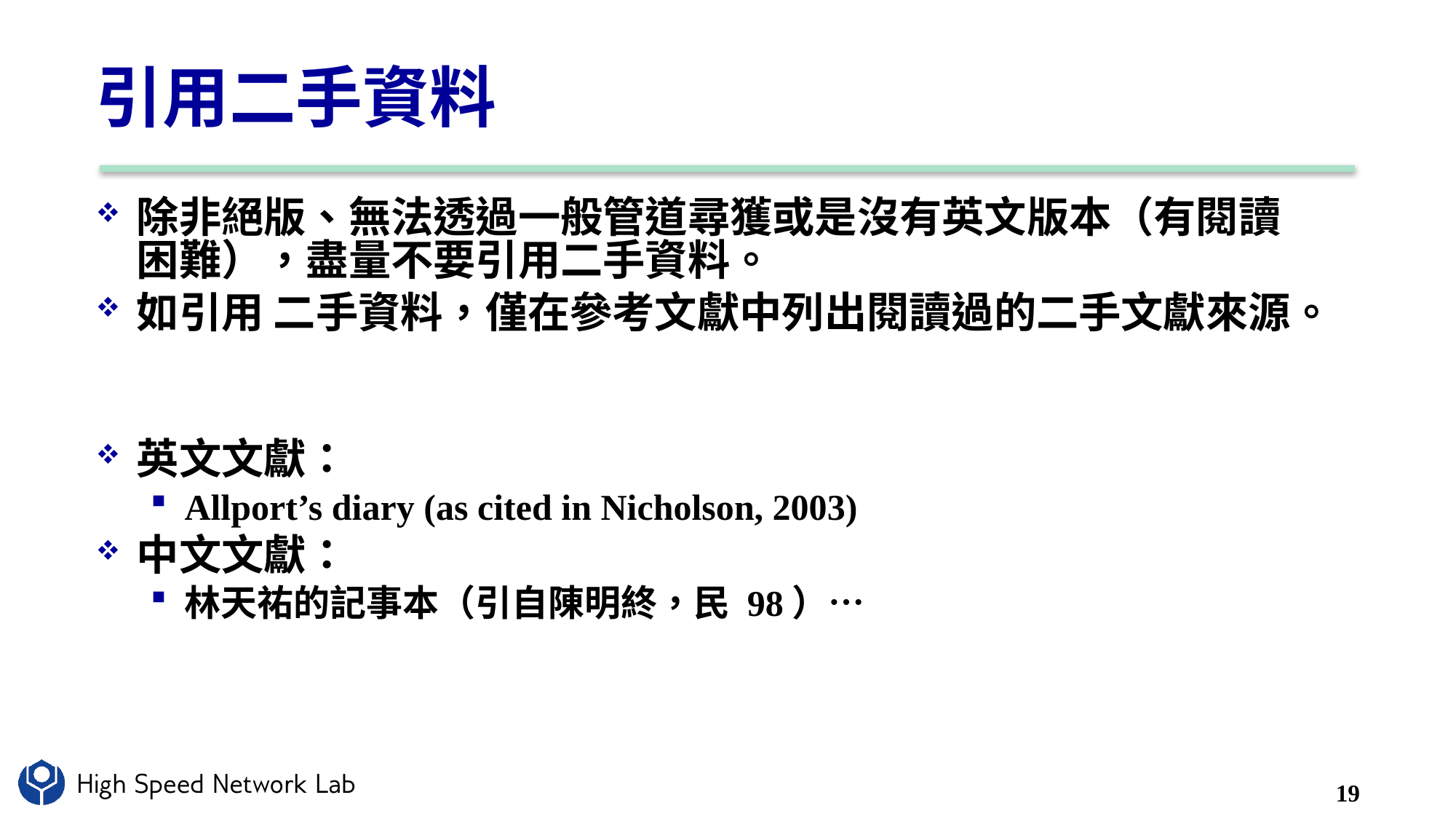

# 引用二手資料
除非絕版、無法透過一般管道尋獲或是沒有英文版本（有閱讀困難），盡量不要引用二手資料。
如引用 二手資料，僅在參考文獻中列出閱讀過的二手文獻來源。

英文文獻：
Allport’s diary (as cited in Nicholson, 2003)
中文文獻：
林天祐的記事本（引自陳明終，民 98）⋯
19